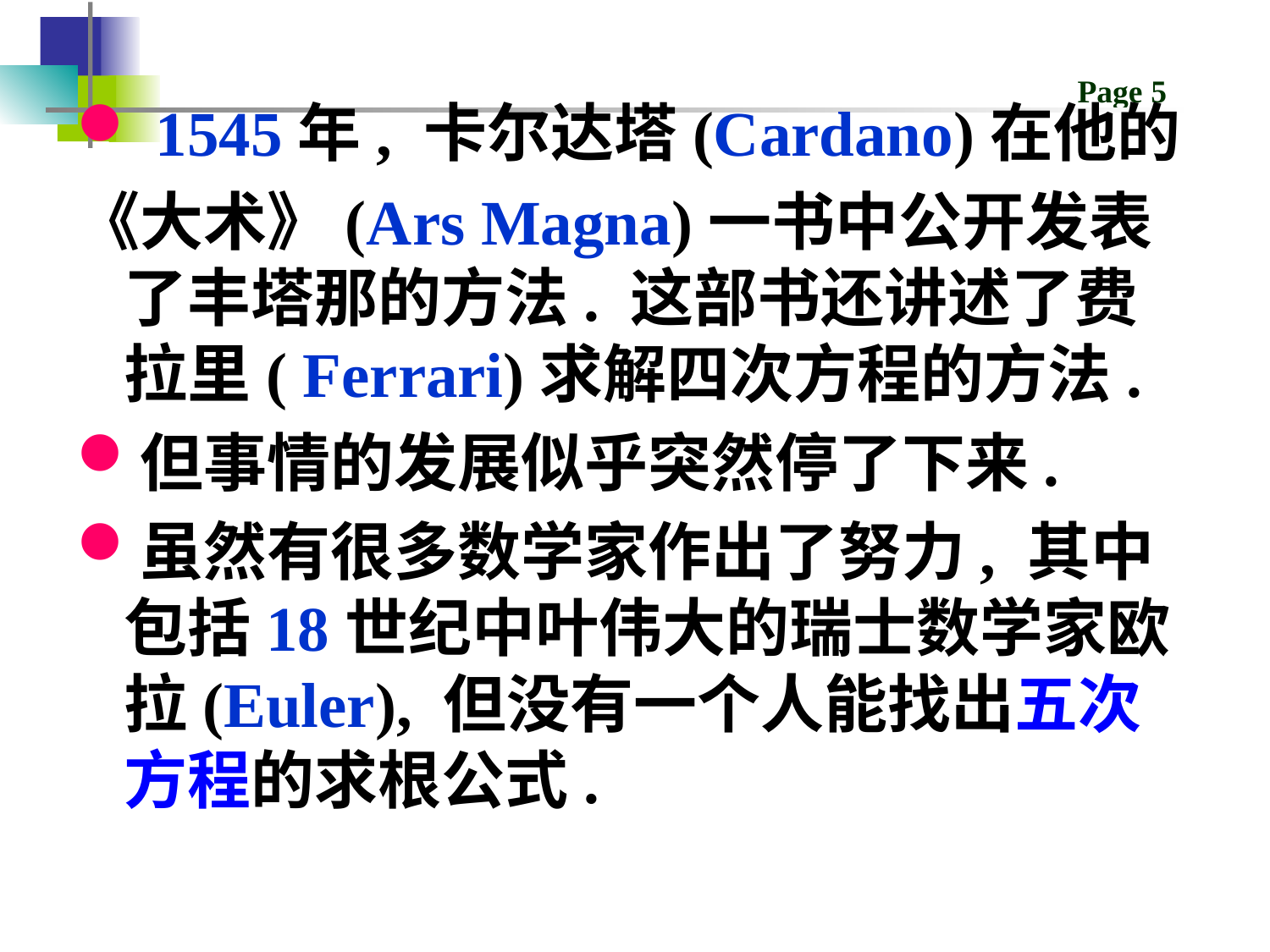

1545年, 卡尔达塔(Cardano)在他的
《大术》(Ars Magna)一书中公开发表了丰塔那的方法. 这部书还讲述了费拉里( Ferrari)求解四次方程的方法.
但事情的发展似乎突然停了下来.
虽然有很多数学家作出了努力, 其中包括18世纪中叶伟大的瑞士数学家欧拉(Euler), 但没有一个人能找出五次方程的求根公式.